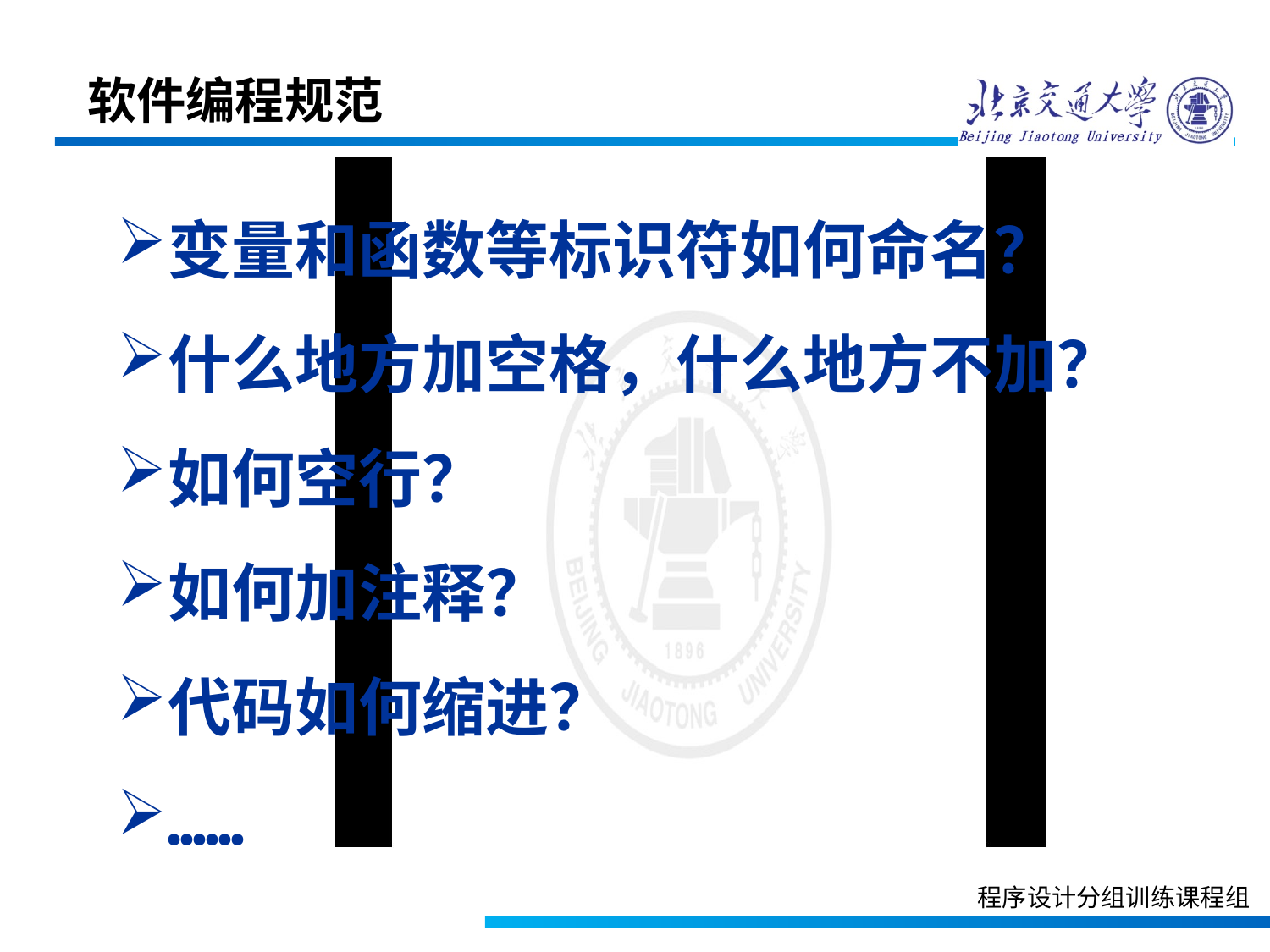

软件编程规范
变量和函数等标识符如何命名？
什么地方加空格，什么地方不加？
如何空行？
如何加注释？
代码如何缩进？
……
程序设计分组训练课程组